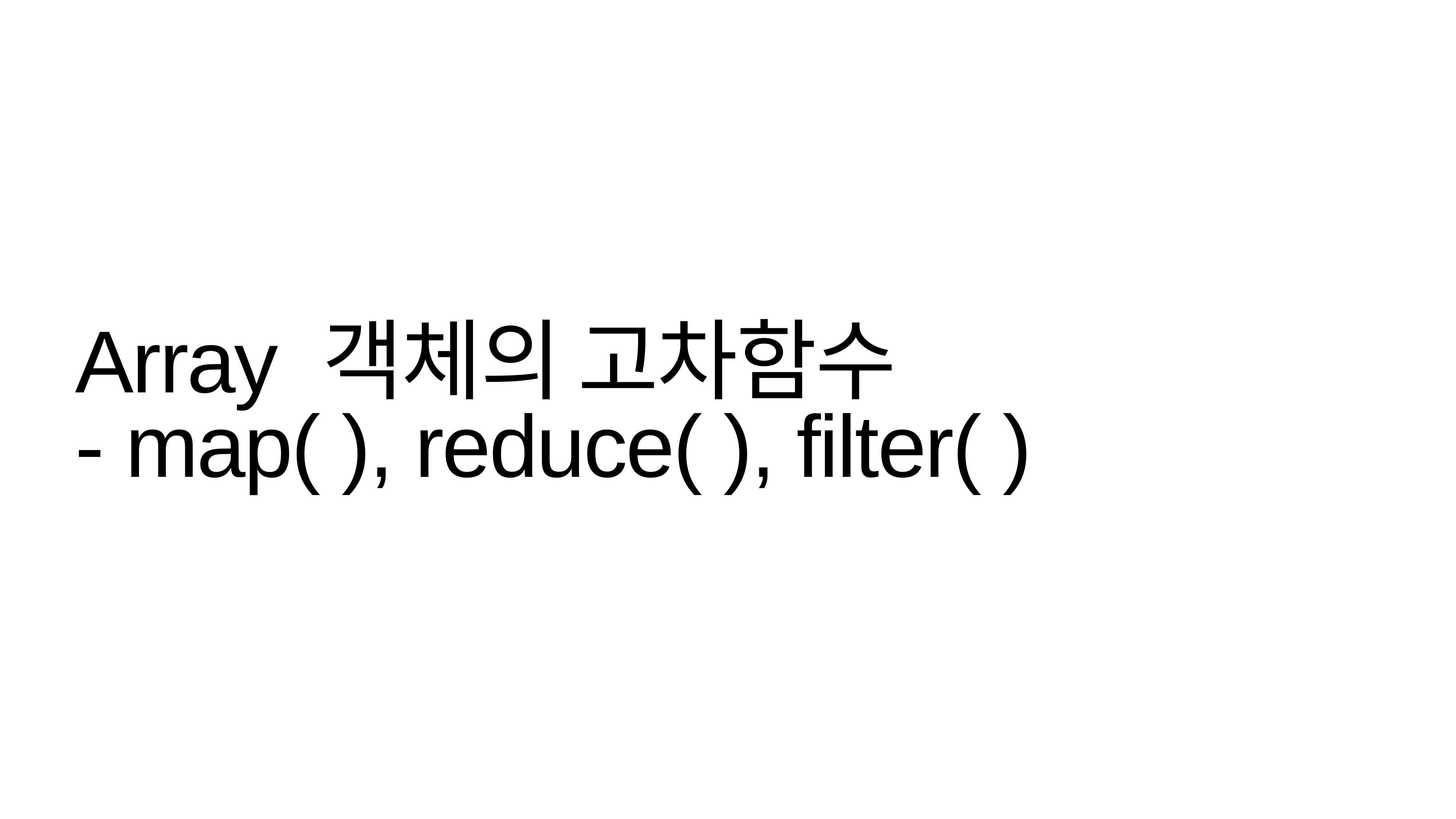

# Array 객체의 고차함수
- map( ), reduce( ), filter( )